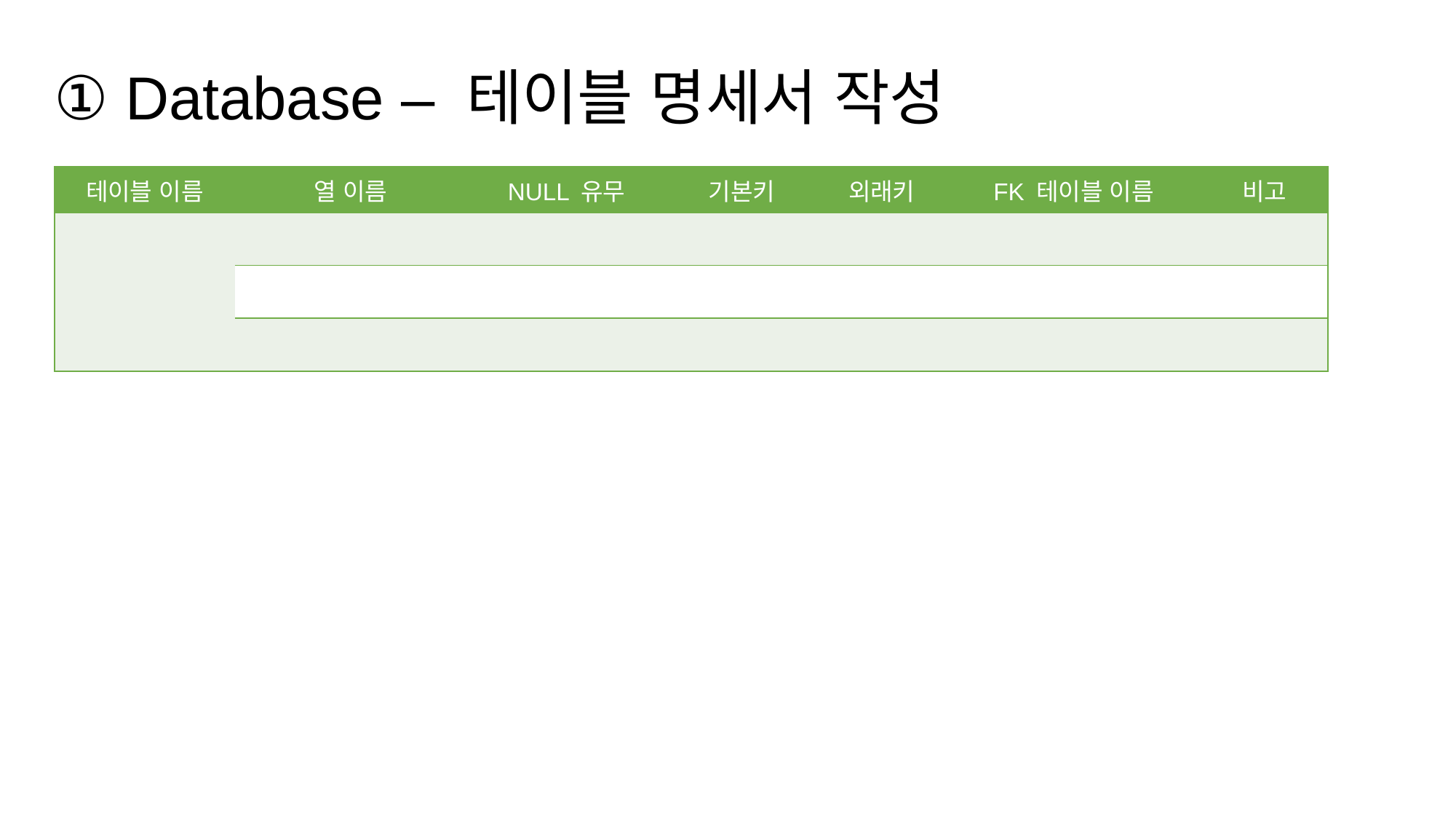

① Database – 테이블 명세서 작성

| 테이블 이름 | 열 이름 | NULL 유무 | 기본키 | 외래키 | FK 테이블 이름 | 비고 |
| --- | --- | --- | --- | --- | --- | --- |
|  |  |  |  |  |  |  |
|  |  |  |  |  |  |  |
|  |  |  |  |  |  |  |